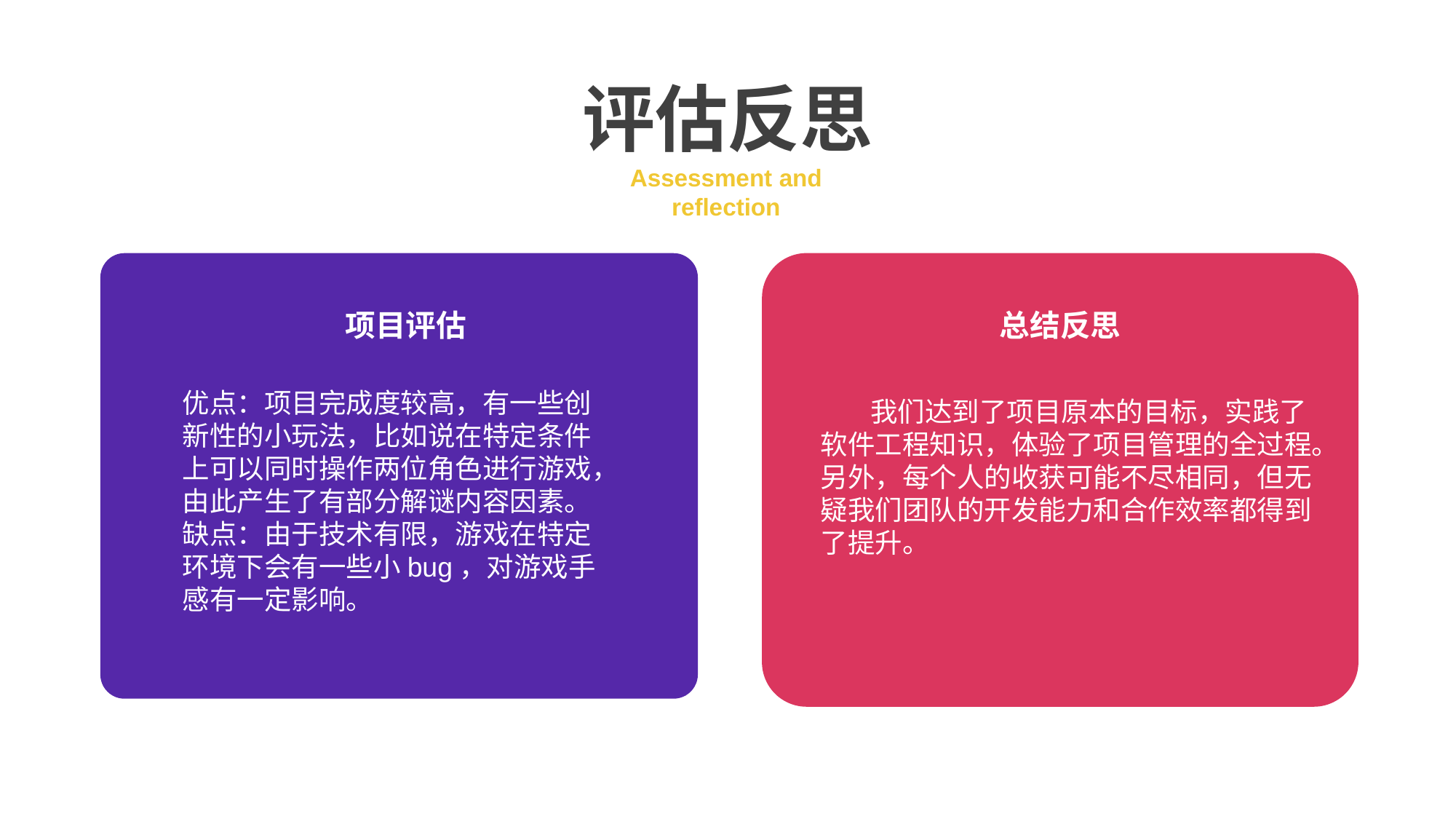

评估反思
Assessment and reflection

项目评估
优点：项目完成度较高，有一些创新性的小玩法，比如说在特定条件上可以同时操作两位角色进行游戏，由此产生了有部分解谜内容因素。
缺点：由于技术有限，游戏在特定环境下会有一些小bug，对游戏手感有一定影响。
总结反思
       我们达到了项目原本的目标，实践了软件工程知识，体验了项目管理的全过程。另外，每个人的收获可能不尽相同，但无疑我们团队的开发能力和合作效率都得到了提升。